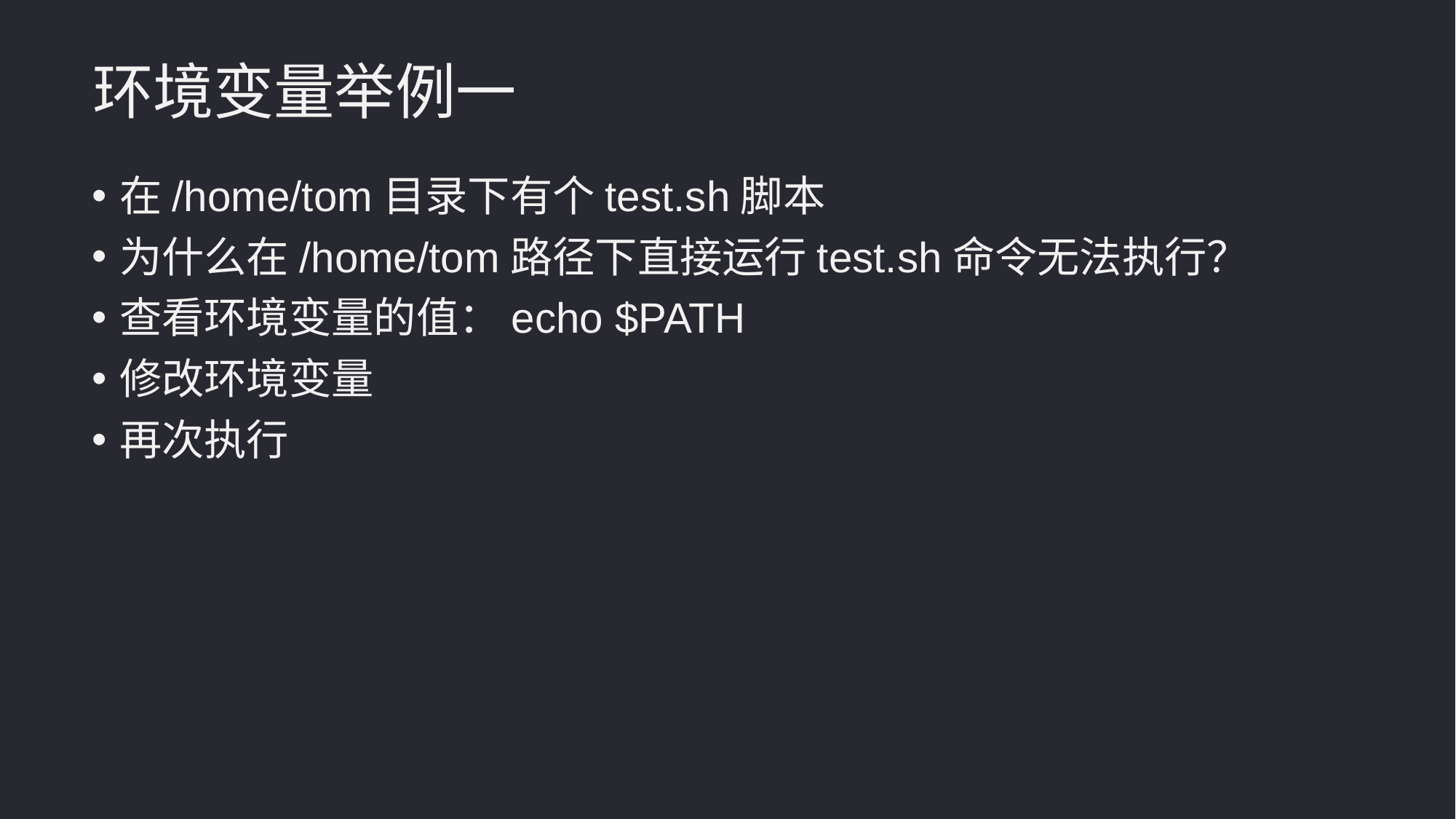

环境变量举例一
在/home/tom目录下有个test.sh脚本
为什么在/home/tom路径下直接运行test.sh命令无法执行？
查看环境变量的值：echo $PATH
修改环境变量
再次执行